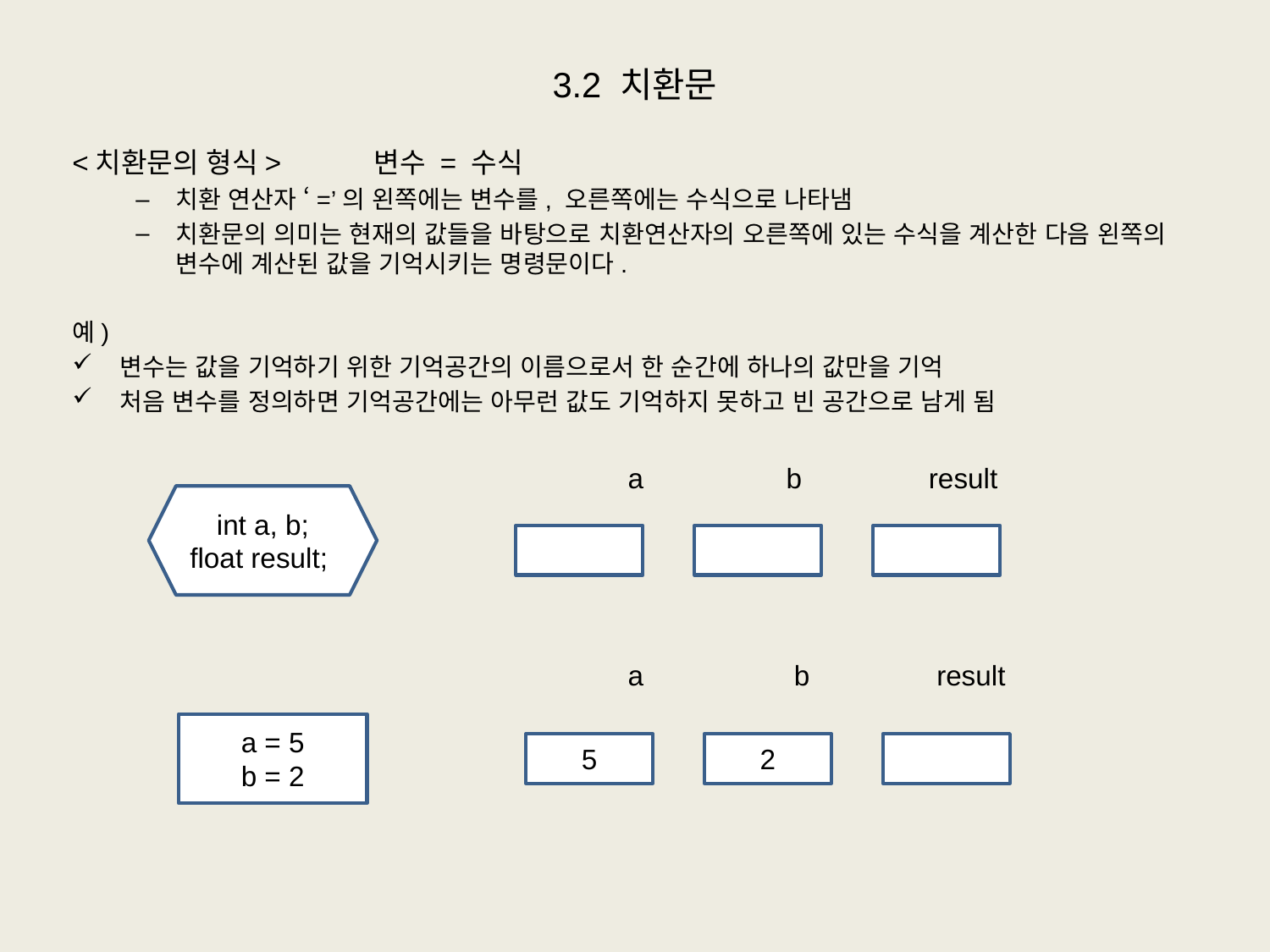

# 3.2 치환문
<치환문의 형식>	변수 = 수식
치환 연산자 ‘=’의 왼쪽에는 변수를, 오른쪽에는 수식으로 나타냄
치환문의 의미는 현재의 값들을 바탕으로 치환연산자의 오른쪽에 있는 수식을 계산한 다음 왼쪽의 변수에 계산된 값을 기억시키는 명령문이다.

예)
변수는 값을 기억하기 위한 기억공간의 이름으로서 한 순간에 하나의 값만을 기억
처음 변수를 정의하면 기억공간에는 아무런 값도 기억하지 못하고 빈 공간으로 남게 됨

					a	    b	      result

					a	     b	       result

int a, b;
float result;

a = 5
b = 2

5
2